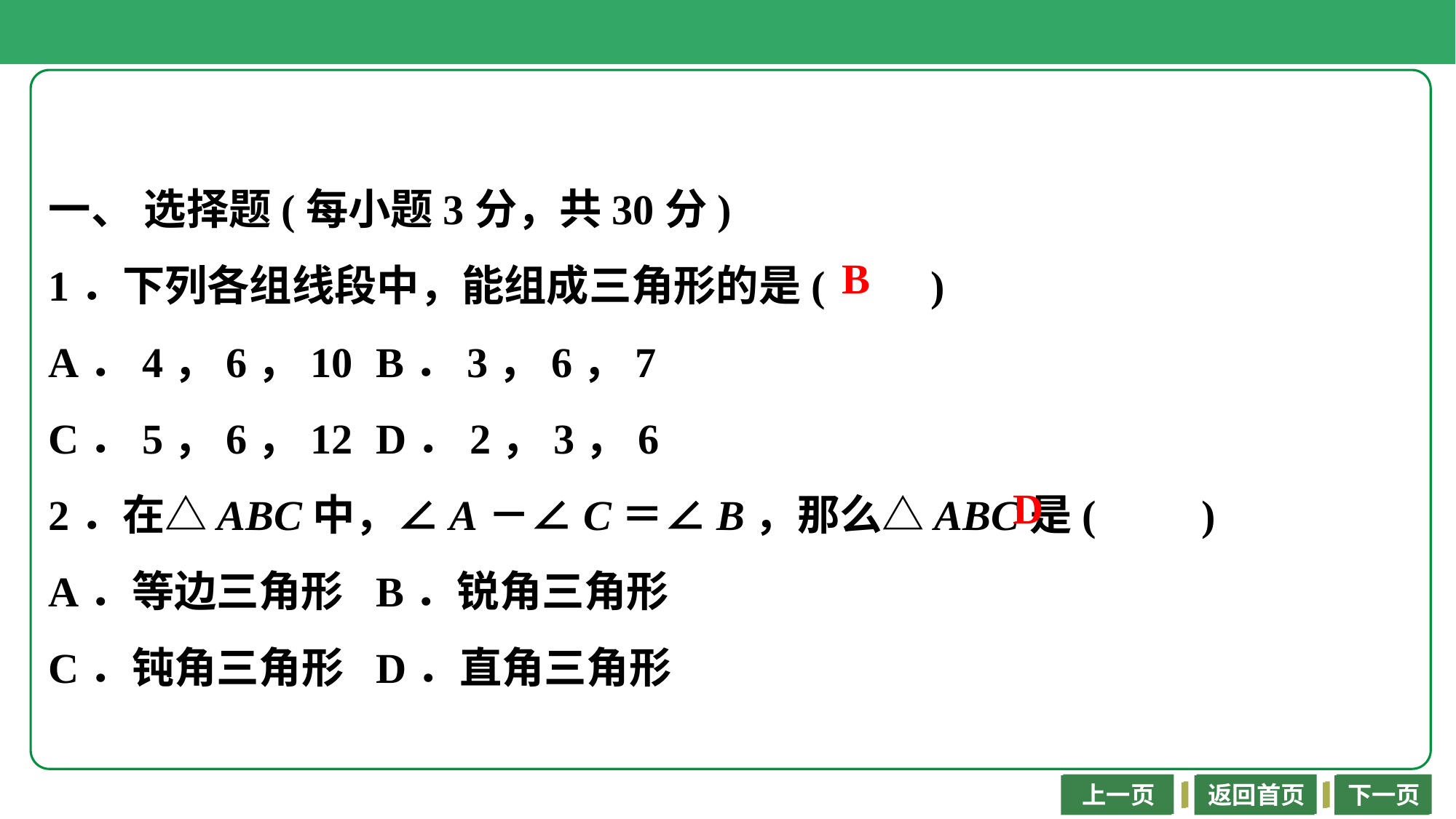

一、 选择题(每小题3分，共30分)
1．下列各组线段中，能组成三角形的是(　　)
A．4，6，10	B．3，6，7
C．5，6，12	D．2，3，6
2．在△ABC中，∠A－∠C＝∠B，那么△ABC是(　　)
A．等边三角形	B．锐角三角形
C．钝角三角形	D．直角三角形
B
D